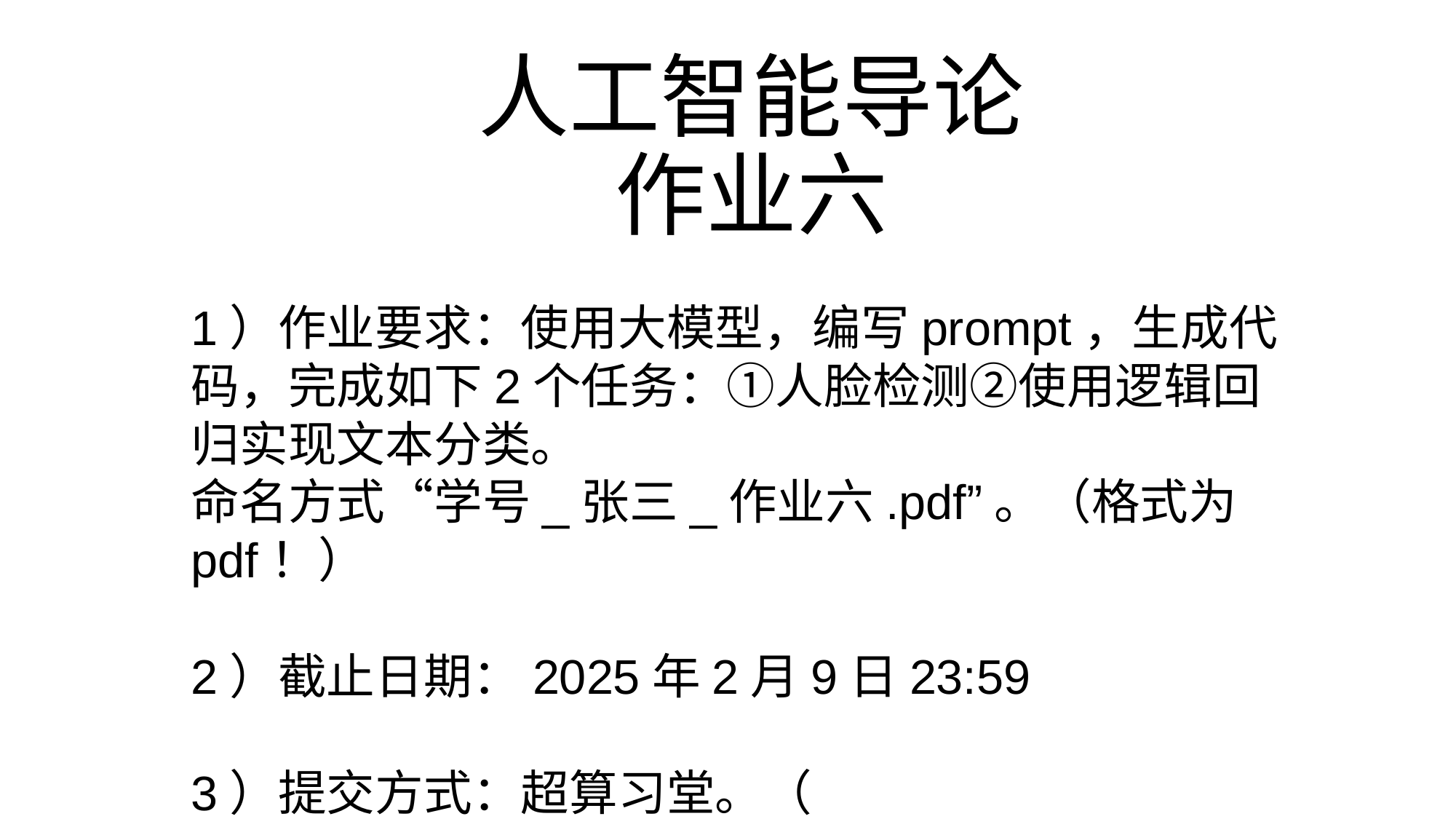

# 人工智能导论 作业六
1）作业要求：使用大模型，编写prompt，生成代码，完成如下2个任务：①人脸检测②使用逻辑回归实现文本分类。
命名方式“学号_张三_作业六.pdf”。（格式为pdf！）

2）截止日期：2025年2月9日23:59

3）提交方式：超算习堂。（https://easyhpc.net/course/216）